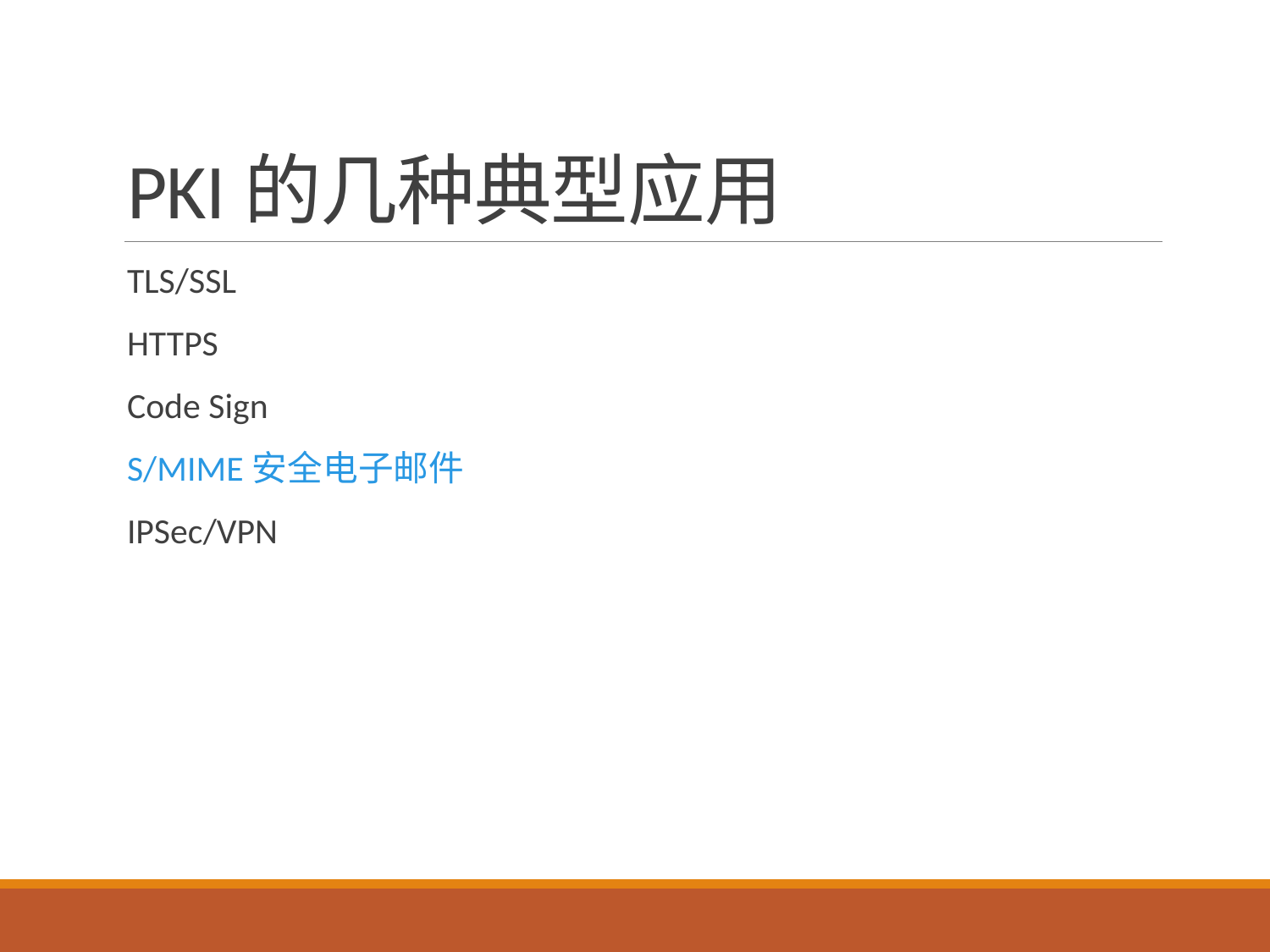

# PKI的几种典型应用
TLS/SSL
HTTPS
Code Sign
S/MIME安全电子邮件
IPSec/VPN
98